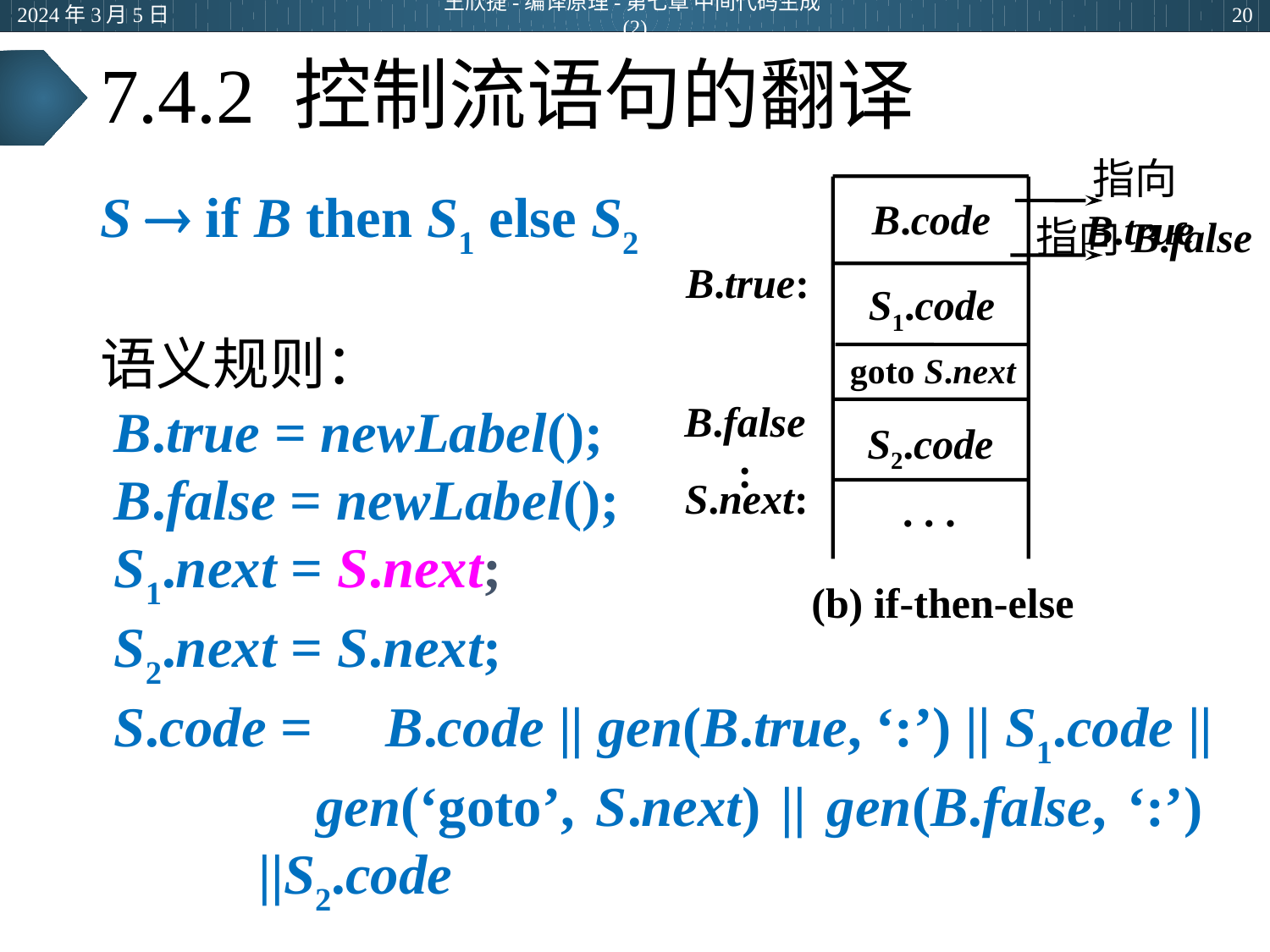

2024年3月5日
王欣捷-编译原理-第七章 中间代码生成(2)
20
# 7.4.2 控制流语句的翻译
指向B.true

B.code

指向B.false
B.true:

S1.code
 goto S.next

B.false:

S2.code
S.next:
. . .

(b) if-then-else
S → if B then S1 else S2

语义规则：
 B.true = newLabel();
 B.false = newLabel();
 S1.next = S.next;
 S2.next = S.next;
 S.code = 	B.code || gen(B.true, ‘:’) || S1.code ||
         	gen(‘goto’, S.next) || gen(B.false, ‘:’) 		||S2.code